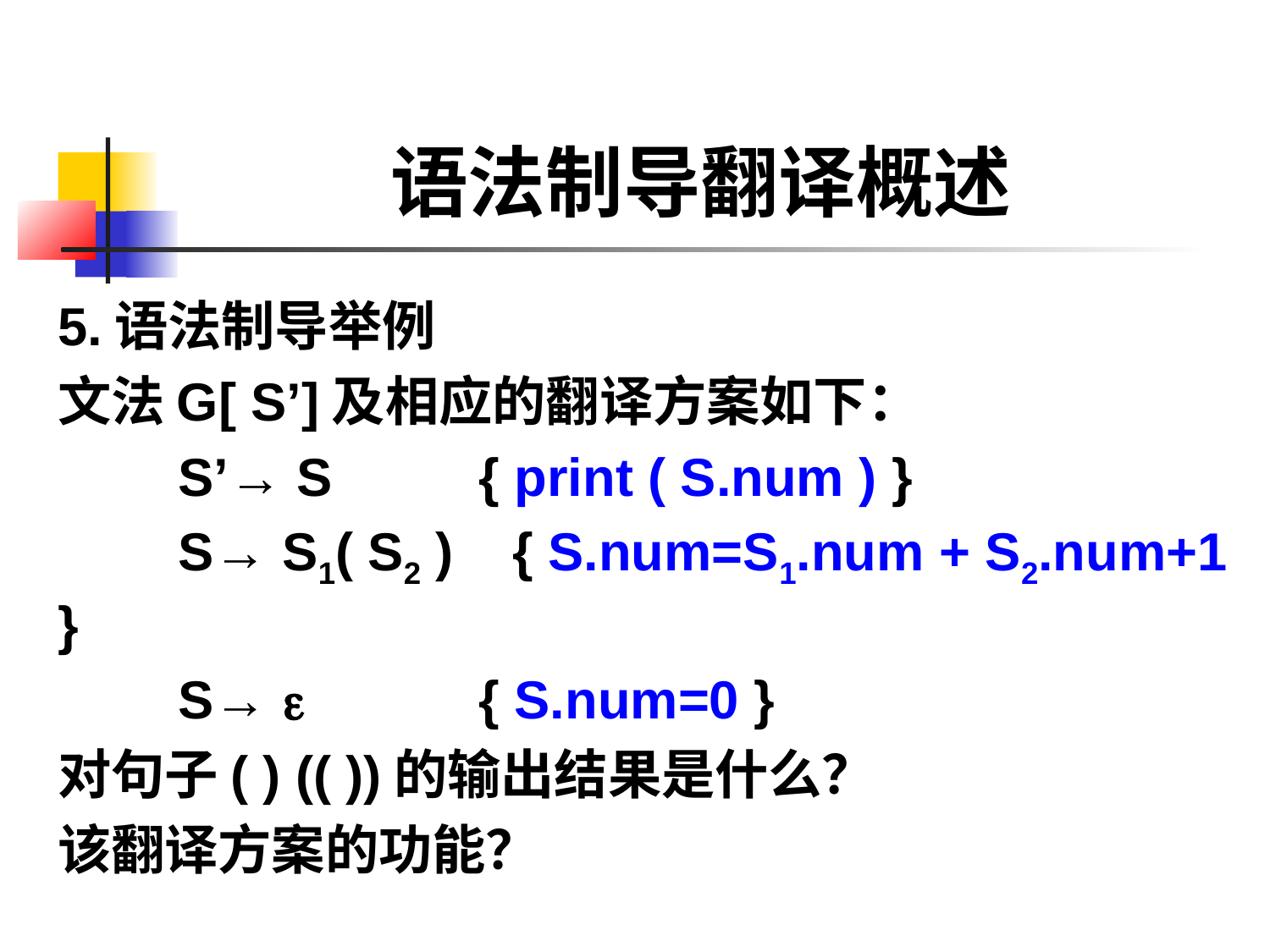

# 语法制导翻译概述
5.语法制导举例
文法G[ S’]及相应的翻译方案如下：
	S’→ S 	    { print ( S.num ) }
	S→ S1( S2 )    { S.num=S1.num + S2.num+1 }
     	S→ ε    	    { S.num=0 }
对句子( ) (( ))的输出结果是什么？
该翻译方案的功能？